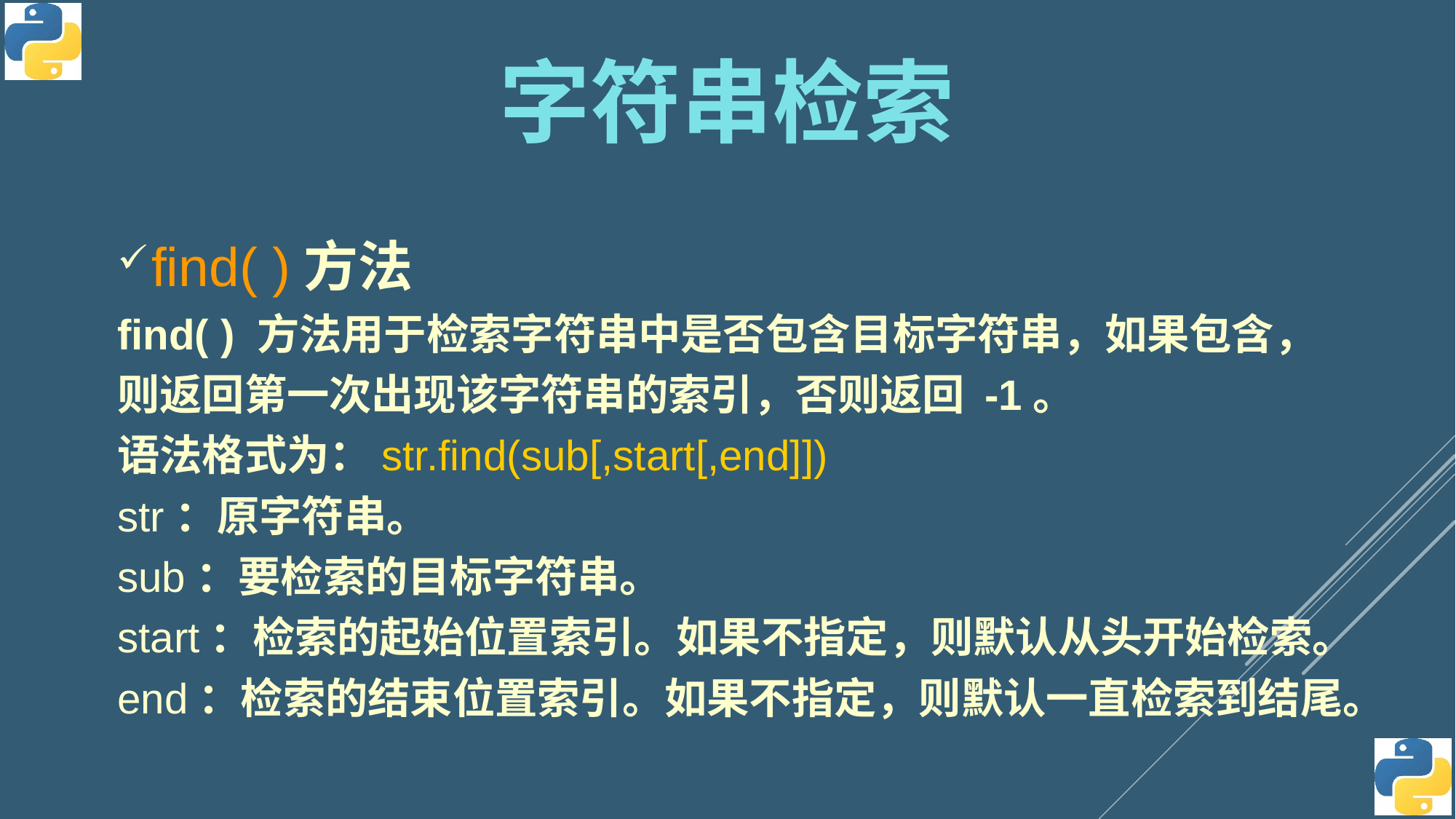

字符串检索
find( )方法
find( ) 方法用于检索字符串中是否包含目标字符串，如果包含，则返回第一次出现该字符串的索引，否则返回 -1。
语法格式为：str.find(sub[,start[,end]])
str：原字符串。
sub：要检索的目标字符串。
start：检索的起始位置索引。如果不指定，则默认从头开始检索。
end：检索的结束位置索引。如果不指定，则默认一直检索到结尾。